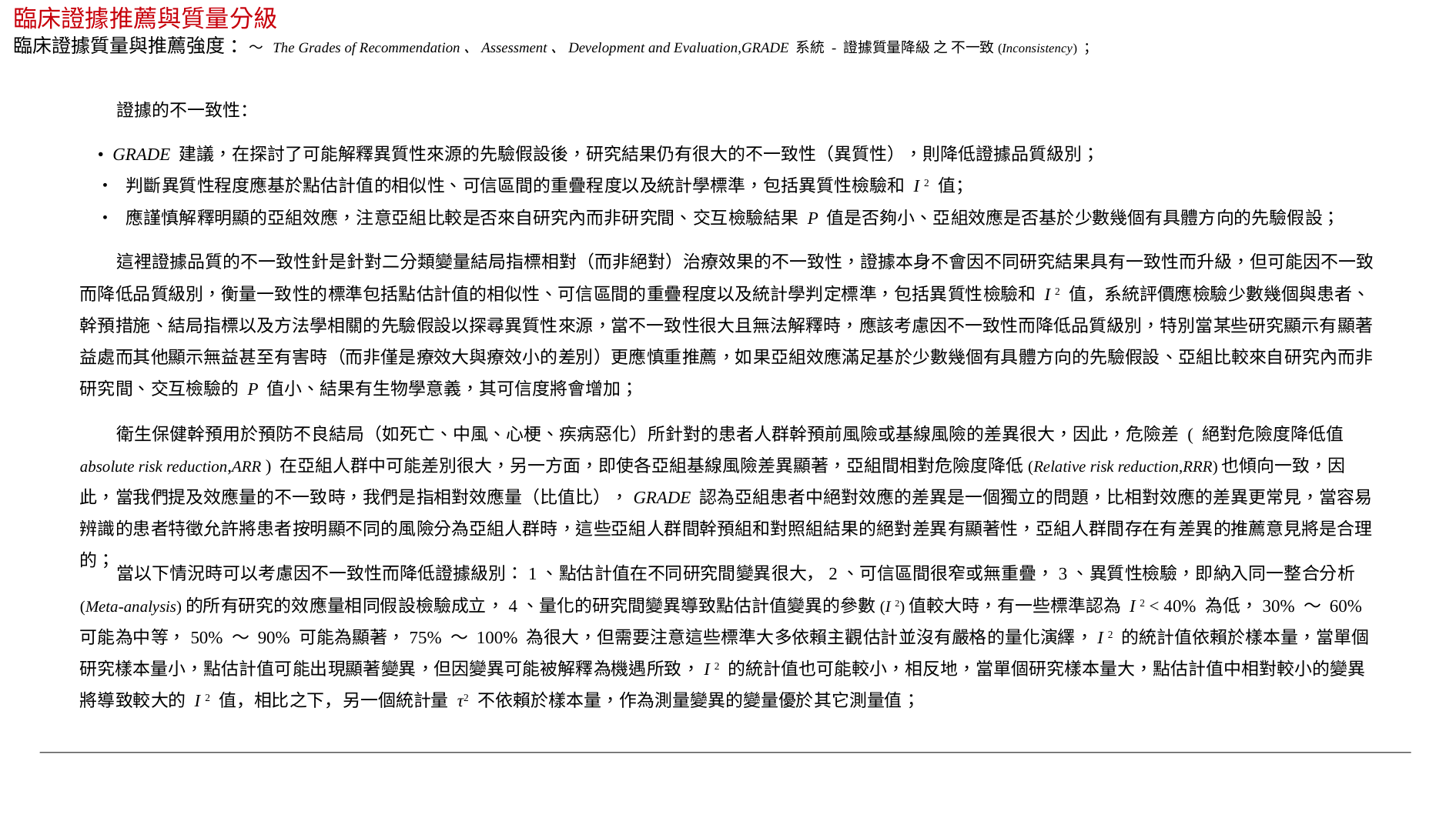

臨床證據推薦與質量分級
臨床證據質量與推薦強度 ：～ The Grades of Recommendation、Assessment、Development and Evaluation,GRADE 系統 - 證據質量降級 之 不一致(Inconsistency) ；
        證據的不一致性：
    •  GRADE 建議，在探討了可能解釋異質性來源的先驗假設後，研究結果仍有很大的不一致性（異質性），則降低證據品質級別；
    •  判斷異質性程度應基於點估計值的相似性、可信區間的重疊程度以及統計學標準，包括異質性檢驗和 I 2 值；
    •  應謹慎解釋明顯的亞組效應，注意亞組比較是否來自研究內而非研究間、交互檢驗結果 P 值是否夠小、亞組效應是否基於少數幾個有具體方向的先驗假設；
        這裡證據品質的不一致性針是針對二分類變量結局指標相對（而非絕對）治療效果的不一致性，證據本身不會因不同研究結果具有一致性而升級，但可能因不一致而降低品質級別，衡量一致性的標準包括點估計值的相似性、可信區間的重疊程度以及統計學判定標準，包括異質性檢驗和 I 2 值，系統評價應檢驗少數幾個與患者、幹預措施、結局指標以及方法學相關的先驗假設以探尋異質性來源，當不一致性很大且無法解釋時，應該考慮因不一致性而降低品質級別，特別當某些研究顯示有顯著益處而其他顯示無益甚至有害時（而非僅是療效大與療效小的差別）更應慎重推薦，如果亞組效應滿足基於少數幾個有具體方向的先驗假設、亞組比較來自研究內而非研究間、交互檢驗的 P 值小、結果有生物學意義，其可信度將會增加；
        衛生保健幹預用於預防不良結局（如死亡、中風、心梗、疾病惡化）所針對的患者人群幹預前風險或基線風險的差異很大，因此，危險差 ( 絕對危險度降低值 absolute risk reduction,ARR ) 在亞組人群中可能差別很大，另一方面，即使各亞組基線風險差異顯著，亞組間相對危險度降低(Relative risk reduction,RRR)也傾向一致，因此，當我們提及效應量的不一致時，我們是指相對效應量（比值比），GRADE 認為亞組患者中絕對效應的差異是一個獨立的問題，比相對效應的差異更常見，當容易辨識的患者特徵允許將患者按明顯不同的風險分為亞組人群時，這些亞組人群間幹預組和對照組結果的絕對差異有顯著性，亞組人群間存在有差異的推薦意見將是合理的；
        當以下情況時可以考慮因不一致性而降低證據級別：1、點估計值在不同研究間變異很大，2、可信區間很窄或無重疊，3、異質性檢驗，即納入同一整合分析(Meta-analysis)的所有研究的效應量相同假設檢驗成立，4、量化的研究間變異導致點估計值變異的參數(I 2)值較大時，有一些標準認為 I 2 < 40% 為低，30% ～ 60% 可能為中等，50% ～ 90% 可能為顯著，75% ～ 100% 為很大，但需要注意這些標準大多依賴主觀估計並沒有嚴格的量化演繹，I 2 的統計值依賴於樣本量，當單個研究樣本量小，點估計值可能出現顯著變異，但因變異可能被解釋為機遇所致，I 2 的統計值也可能較小，相反地，當單個研究樣本量大，點估計值中相對較小的變異將導致較大的 I 2 值，相比之下，另一個統計量 τ2 不依賴於樣本量，作為測量變異的變量優於其它測量值；